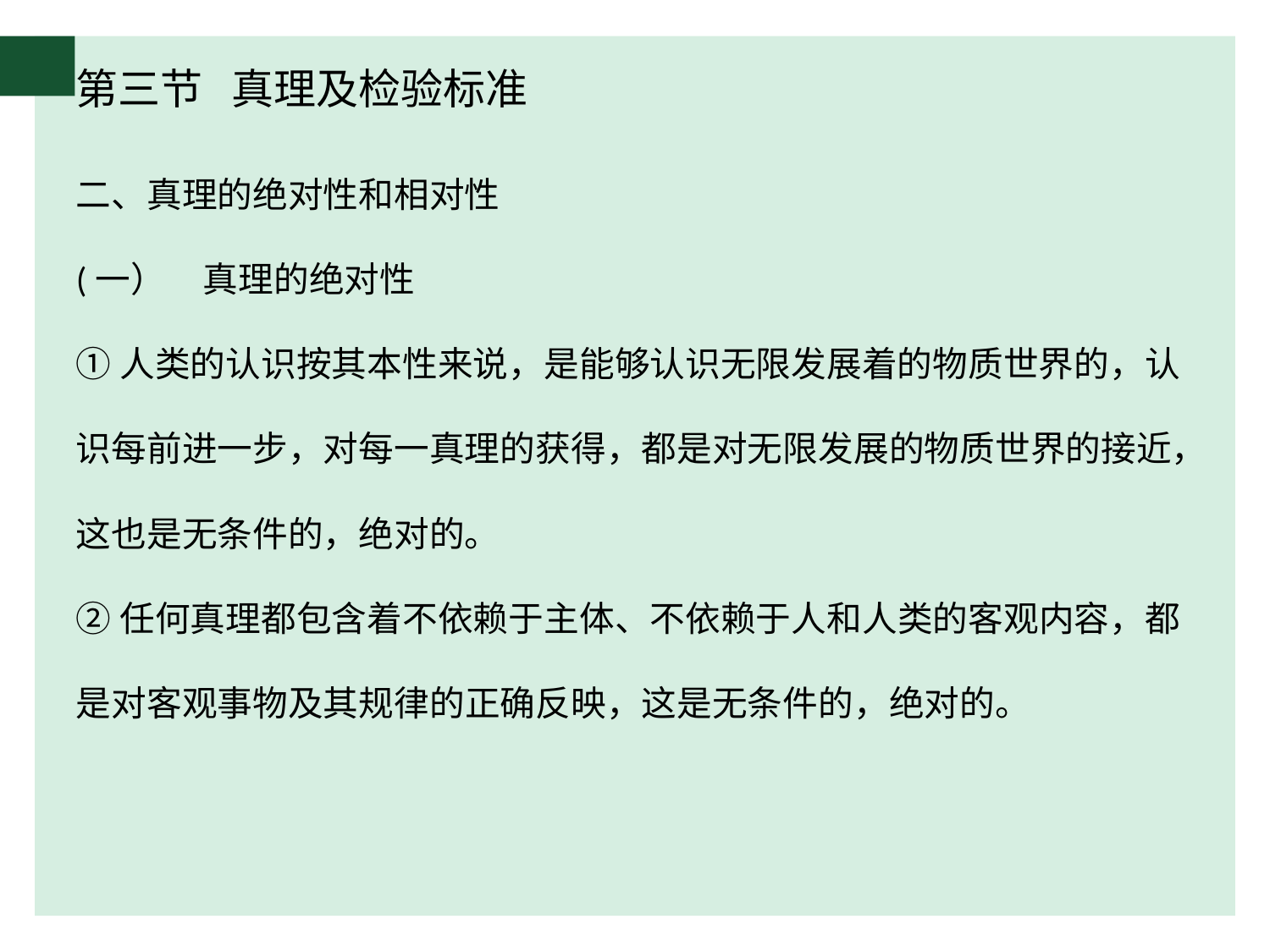

# 第三节   真理及检验标准
二、真理的绝对性和相对性
(一）	真理的绝对性
①人类的认识按其本性来说，是能够认识无限发展着的物质世界的，认识每前进一步，对每一真理的获得，都是对无限发展的物质世界的接近，这也是无条件的，绝对的。
②任何真理都包含着不依赖于主体、不依赖于人和人类的客观内容，都是对客观事物及其规律的正确反映，这是无条件的，绝对的。